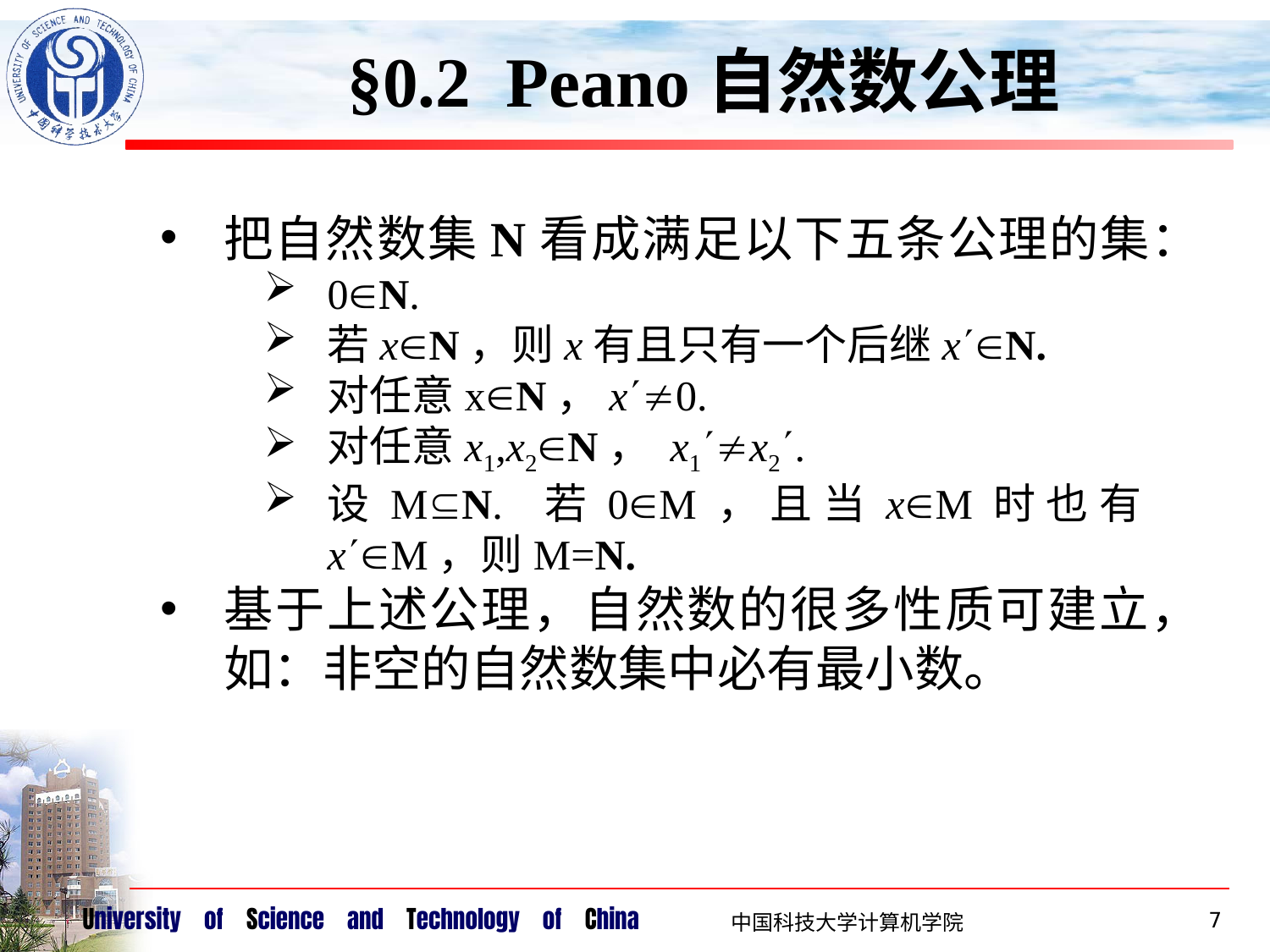

#
§0.2  Peano自然数公理
把自然数集N看成满足以下五条公理的集：
0∈N.
若x∈N，则x有且只有一个后继x′∈N.
对任意x∈N，x′≠0.
对任意x1,x2∈N， x1′≠x2′.
设M⊆N. 若0∈M，且当x∈M时也有x′∈M，则M=N.
基于上述公理，自然数的很多性质可建立，如：非空的自然数集中必有最小数。